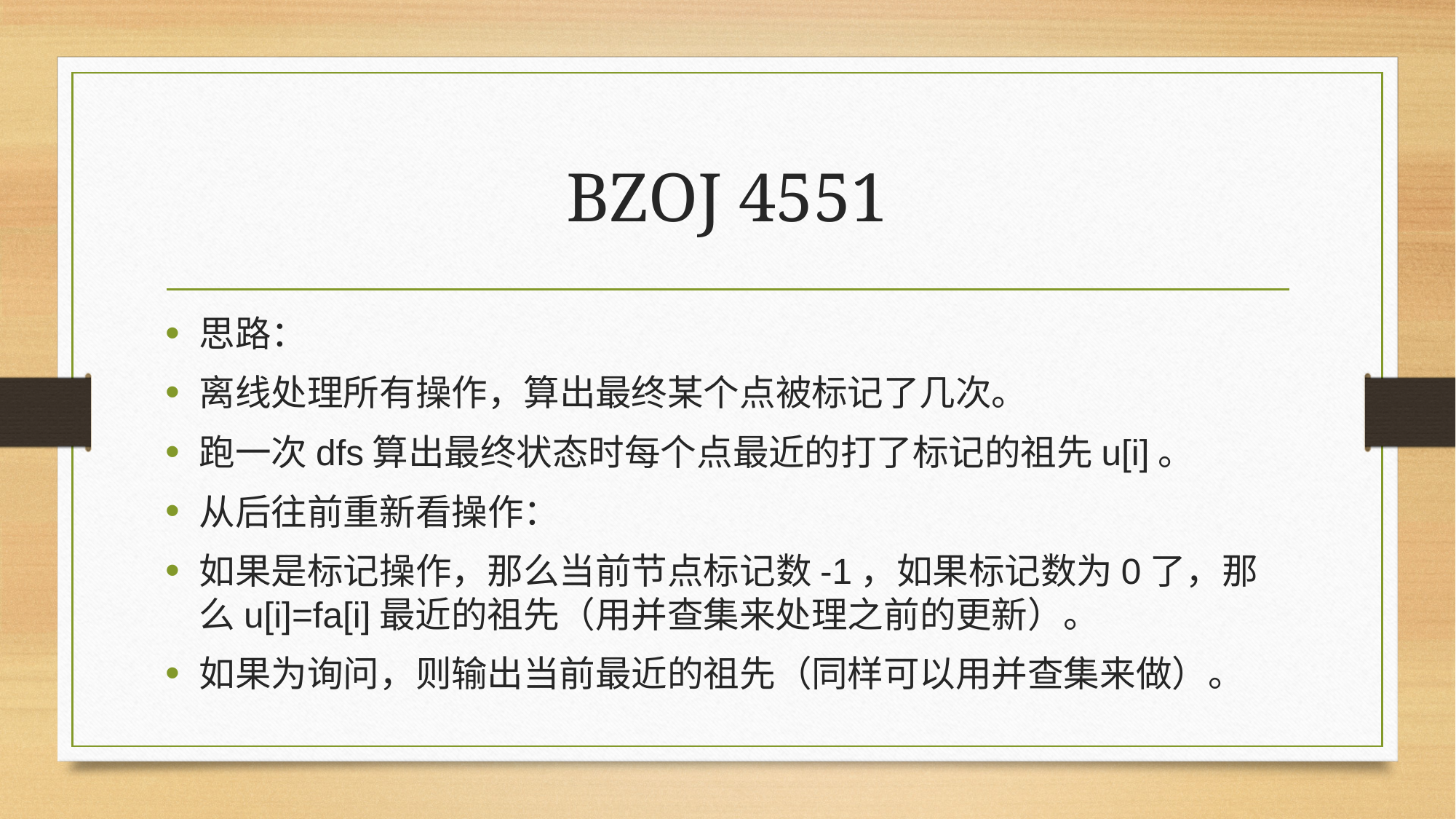

# BZOJ 4551
思路：
离线处理所有操作，算出最终某个点被标记了几次。
跑一次dfs算出最终状态时每个点最近的打了标记的祖先u[i]。
从后往前重新看操作：
如果是标记操作，那么当前节点标记数-1，如果标记数为0了，那么u[i]=fa[i]最近的祖先（用并查集来处理之前的更新）。
如果为询问，则输出当前最近的祖先（同样可以用并查集来做）。